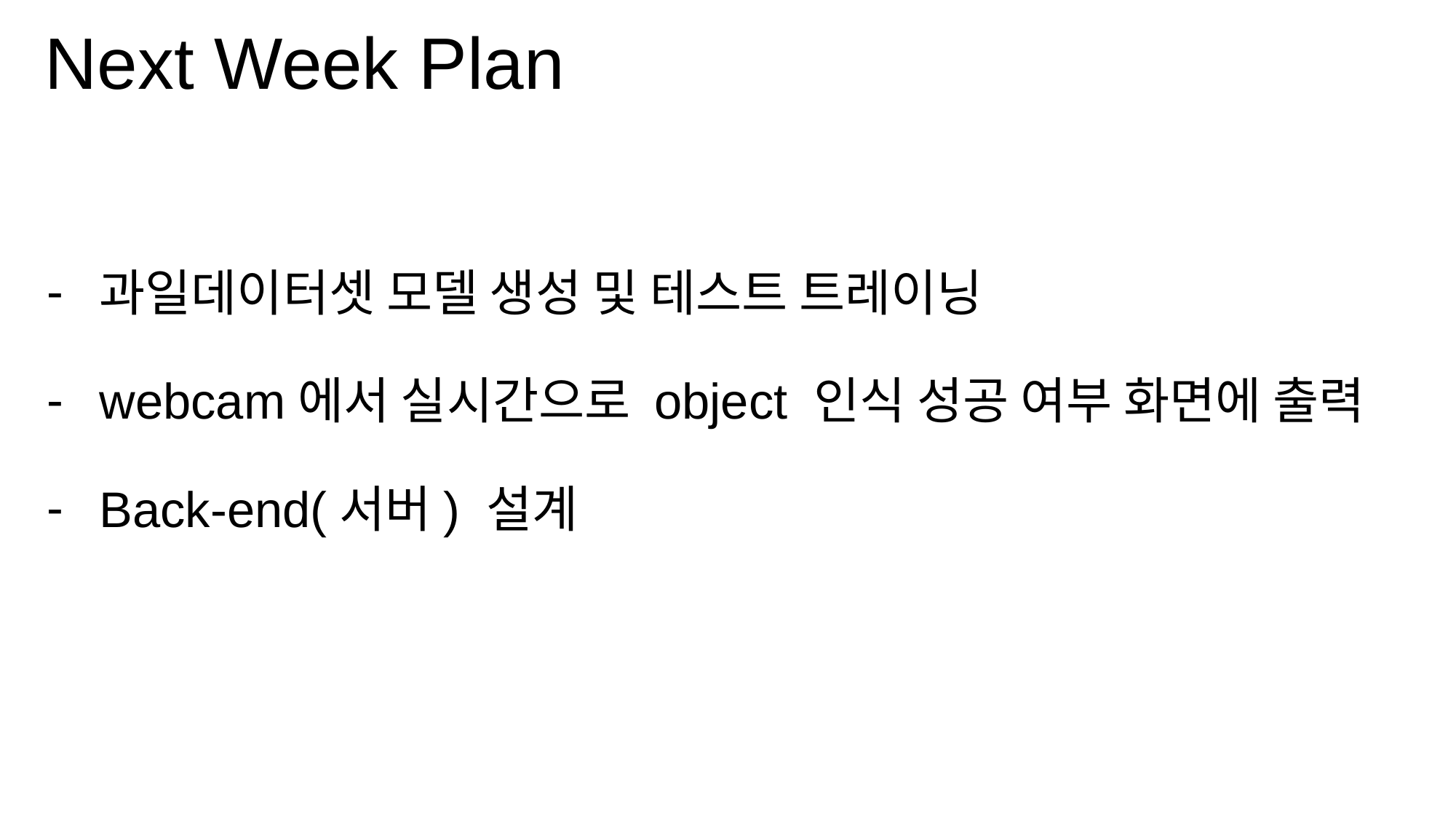

# Next Week Plan
과일데이터셋 모델 생성 및 테스트 트레이닝

webcam에서 실시간으로 object 인식 성공 여부 화면에 출력

Back-end(서버) 설계